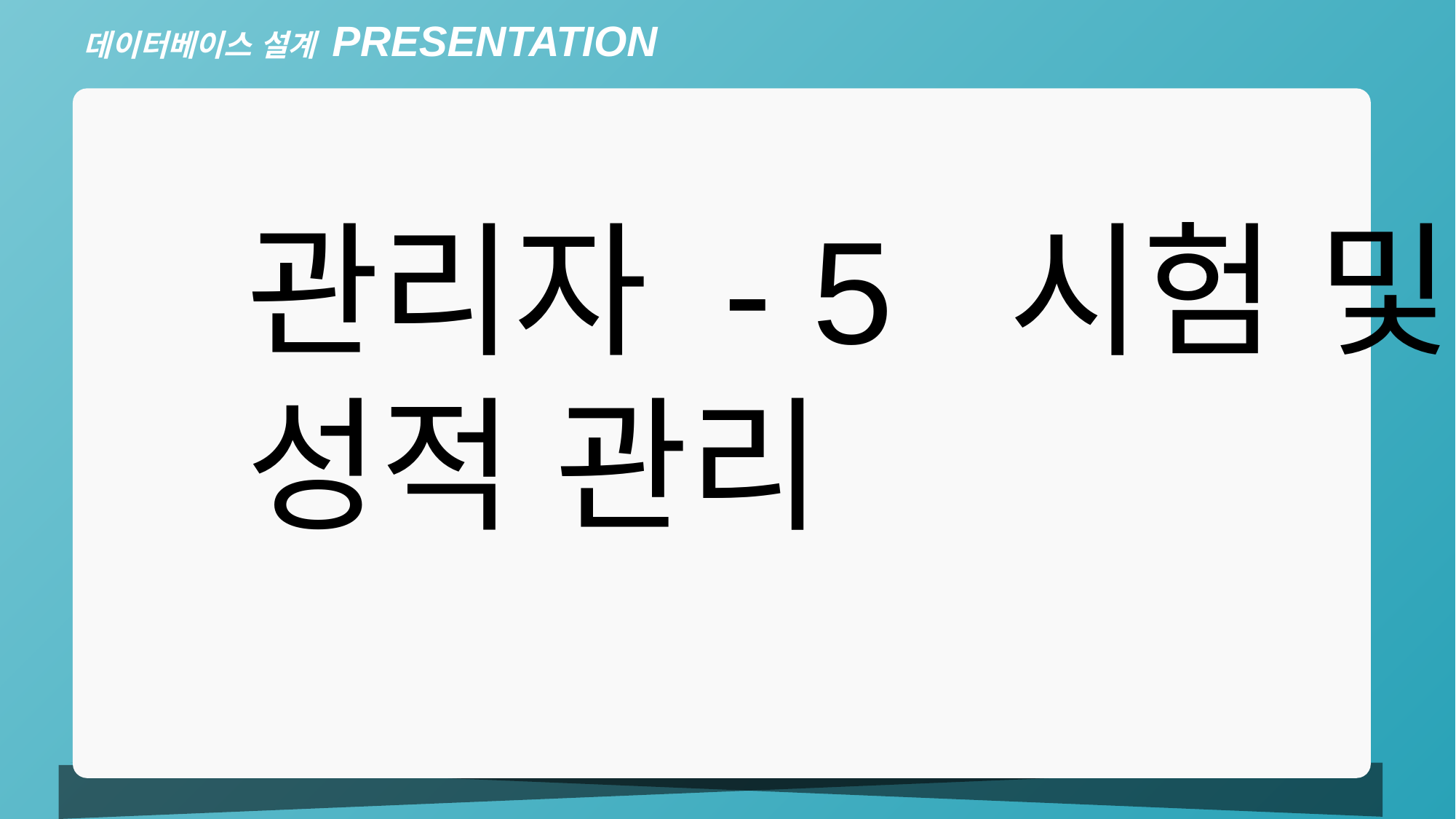

데이터베이스 설계 PRESENTATION

관리자 - 5  시험 및 성적 관리